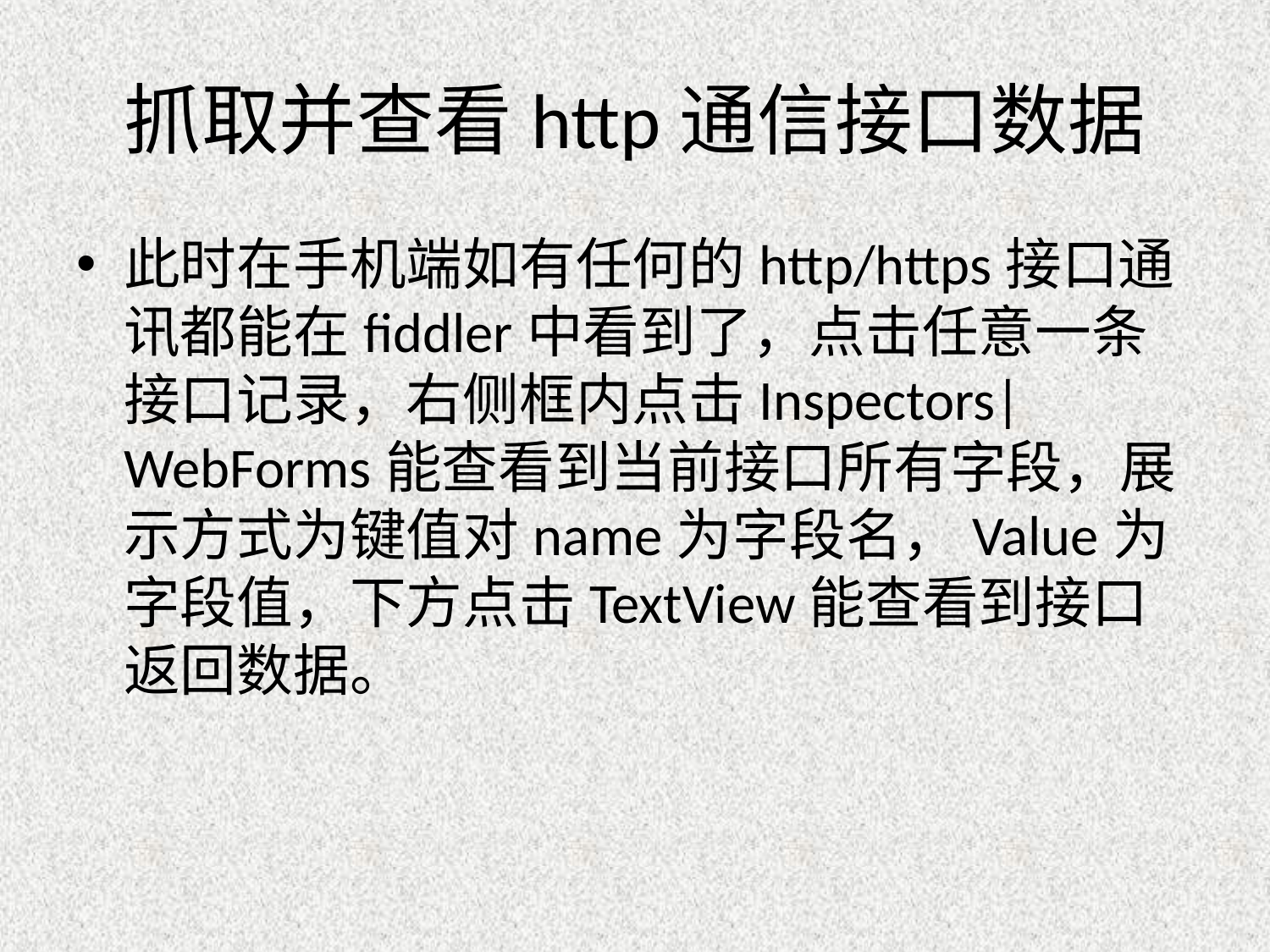

# 抓取并查看http通信接口数据
此时在手机端如有任何的http/https接口通讯都能在fiddler中看到了，点击任意一条接口记录，右侧框内点击Inspectors|WebForms能查看到当前接口所有字段，展示方式为键值对name为字段名，Value为字段值，下方点击TextView能查看到接口返回数据。